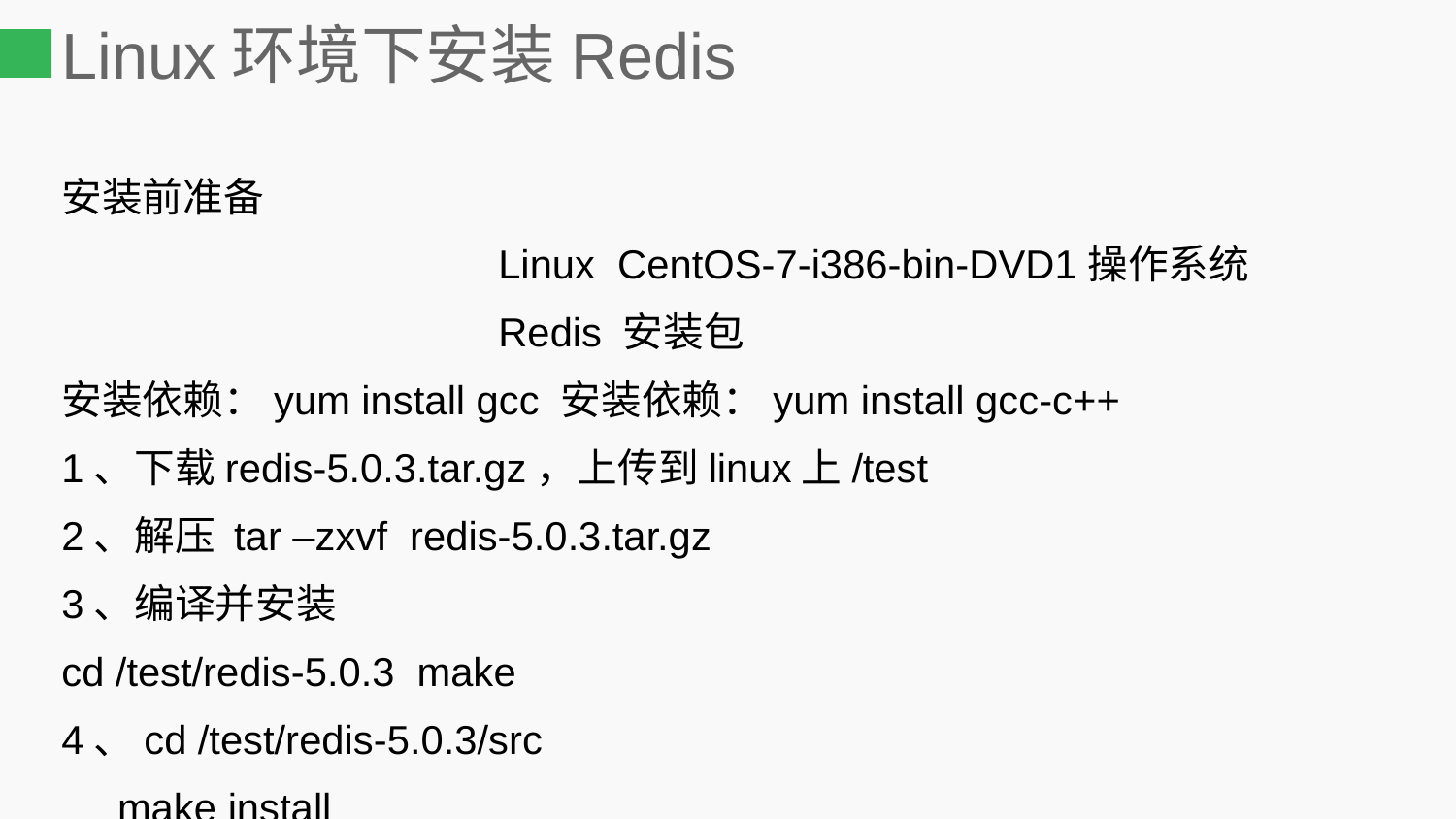

# Linux环境下安装Redis
安装前准备
			Linux  CentOS-7-i386-bin-DVD1操作系统
			Redis 安装包
安装依赖：yum install gcc 安装依赖：yum install gcc-c++
1、下载redis-5.0.3.tar.gz，上传到linux上/test
2、解压 tar –zxvf  redis-5.0.3.tar.gz
3、编译并安装
cd /test/redis-5.0.3  make
4、cd /test/redis-5.0.3/src
     make install